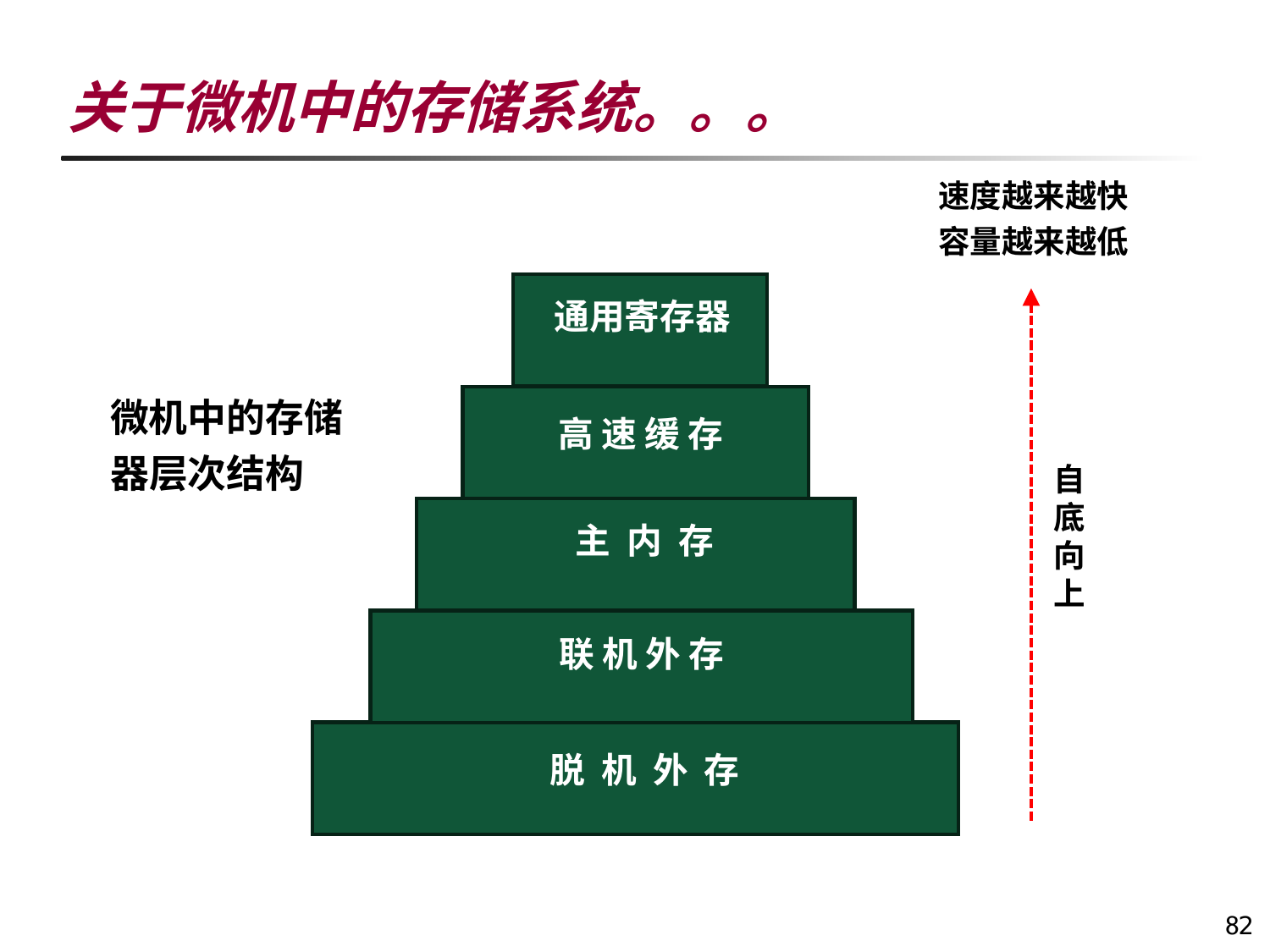

# 关于微机中的存储系统。。。
速度越来越快
容量越来越低

通用寄存器

高 速 缓 存

主  内  存

联 机 外 存

脱  机  外  存
微机中的存储器层次结构
自底向上
82